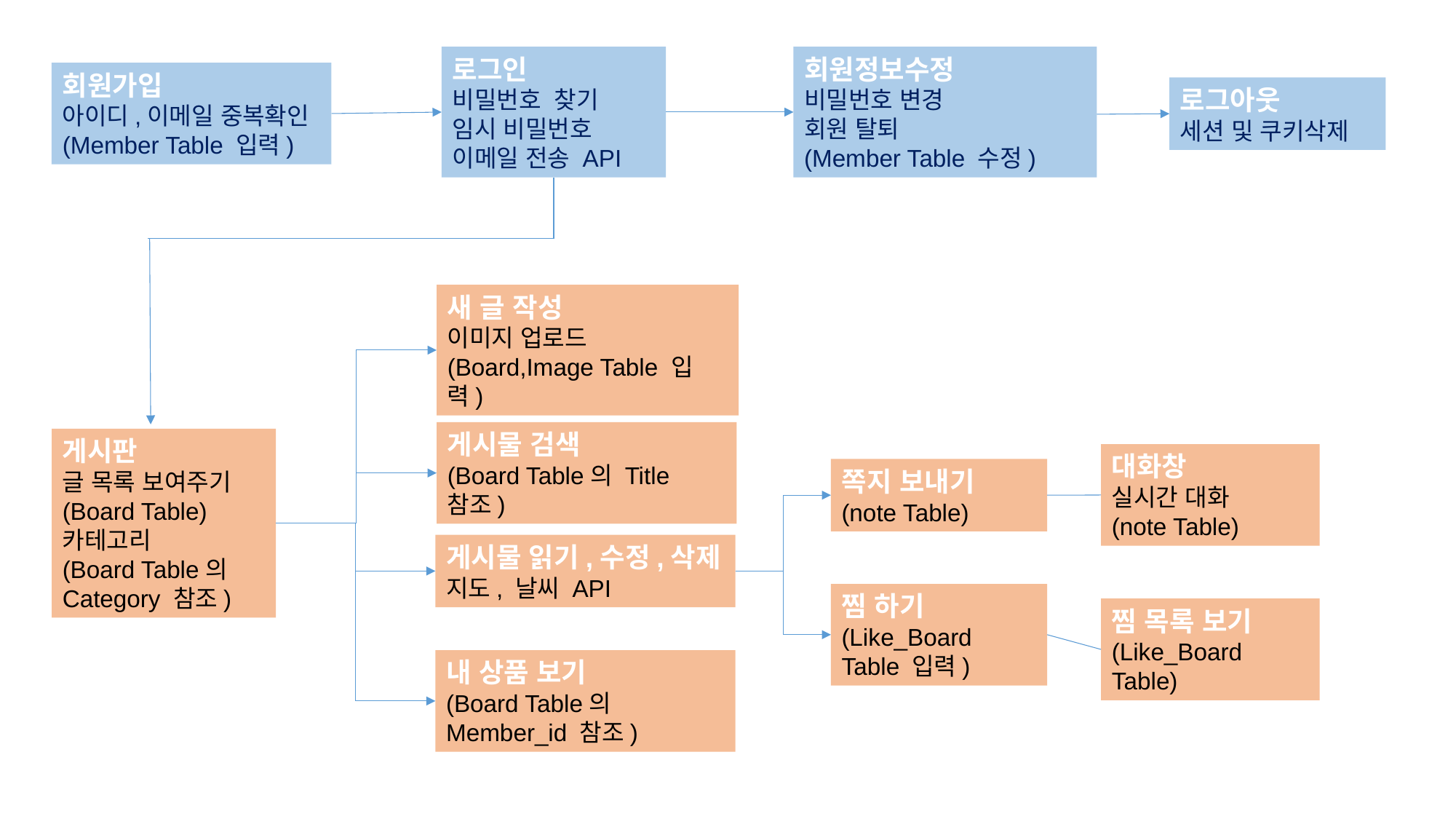

로그인
비밀번호  찾기
임시 비밀번호
이메일 전송 API
회원정보수정
비밀번호 변경
회원 탈퇴
(Member Table 수정)
회원가입
아이디,이메일 중복확인
(Member Table 입력)
로그아웃
세션 및 쿠키삭제
새 글 작성
이미지 업로드
(Board,Image Table 입력)
게시물 검색
(Board Table의 Title 참조)
게시판
글 목록 보여주기
(Board Table)
카테고리
(Board Table의
Category 참조)
대화창
실시간 대화
(note Table)
쪽지 보내기
(note Table)
게시물 읽기,수정,삭제
지도, 날씨 API
찜 하기
(Like_Board Table 입력)
찜 목록 보기
(Like_Board Table)
내 상품 보기
(Board Table의
Member_id 참조)